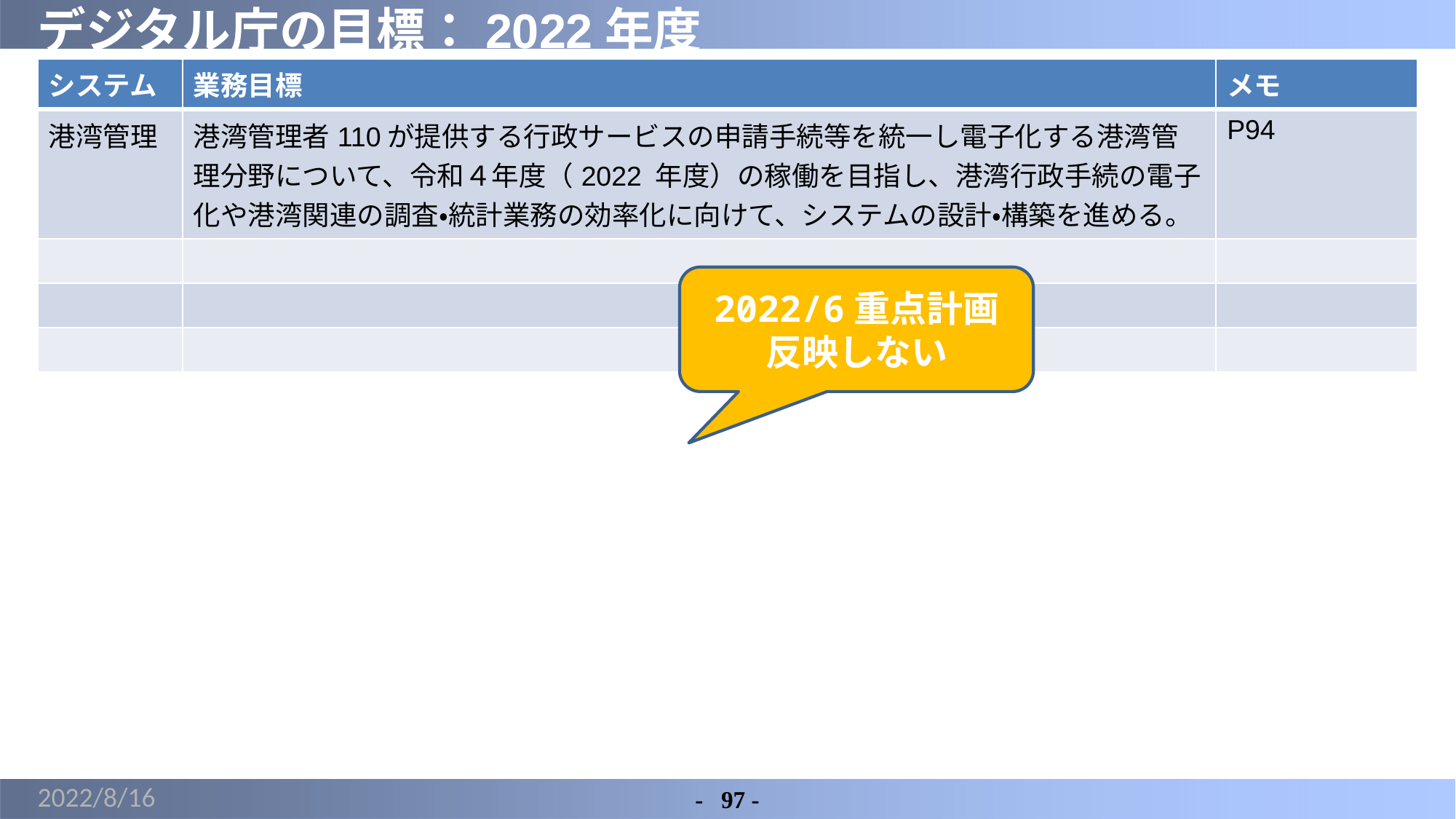

# デジタル庁の目標：2022年度
| システム | 業務目標 | メモ |
| --- | --- | --- |
| 港湾管理 | 港湾管理者110が提供する行政サービスの申請手続等を統一し電子化する港湾管 理分野について、令和４年度（2022 年度）の稼働を目指し、港湾行政手続の電子化や港湾関連の調査・統計業務の効率化に向けて、システムの設計・構築を進める。 | P94 |
|  |  |  |
|  |  |  |
|  |  |  |
2022/6重点計画
反映しない
2022/8/16
-	97 -